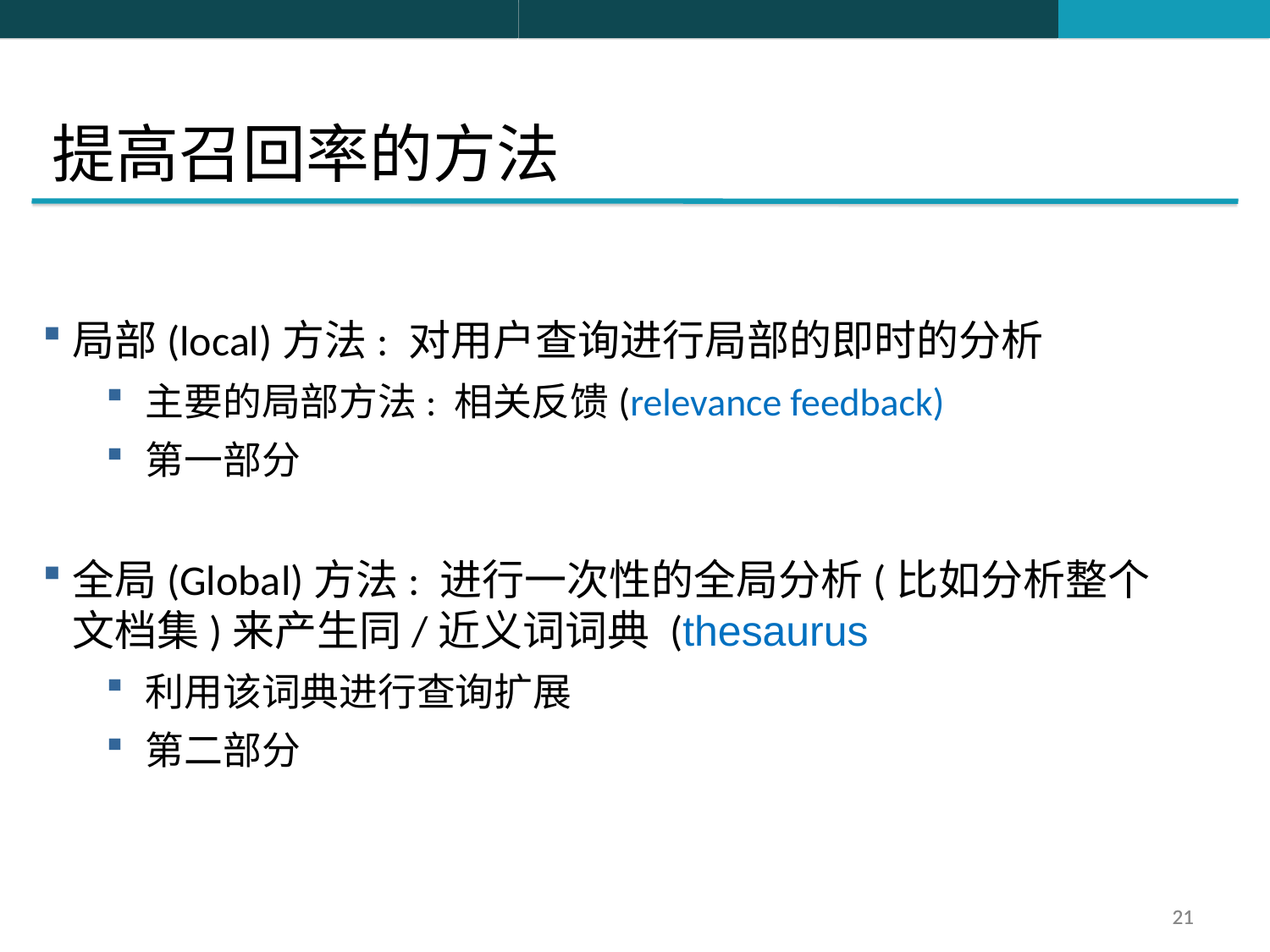

提高召回率的方法
局部(local)方法: 对用户查询进行局部的即时的分析
主要的局部方法: 相关反馈(relevance feedback)
第一部分

全局(Global)方法: 进行一次性的全局分析(比如分析整个文档集)来产生同/近义词词典 (thesaurus
利用该词典进行查询扩展
第二部分

21
21